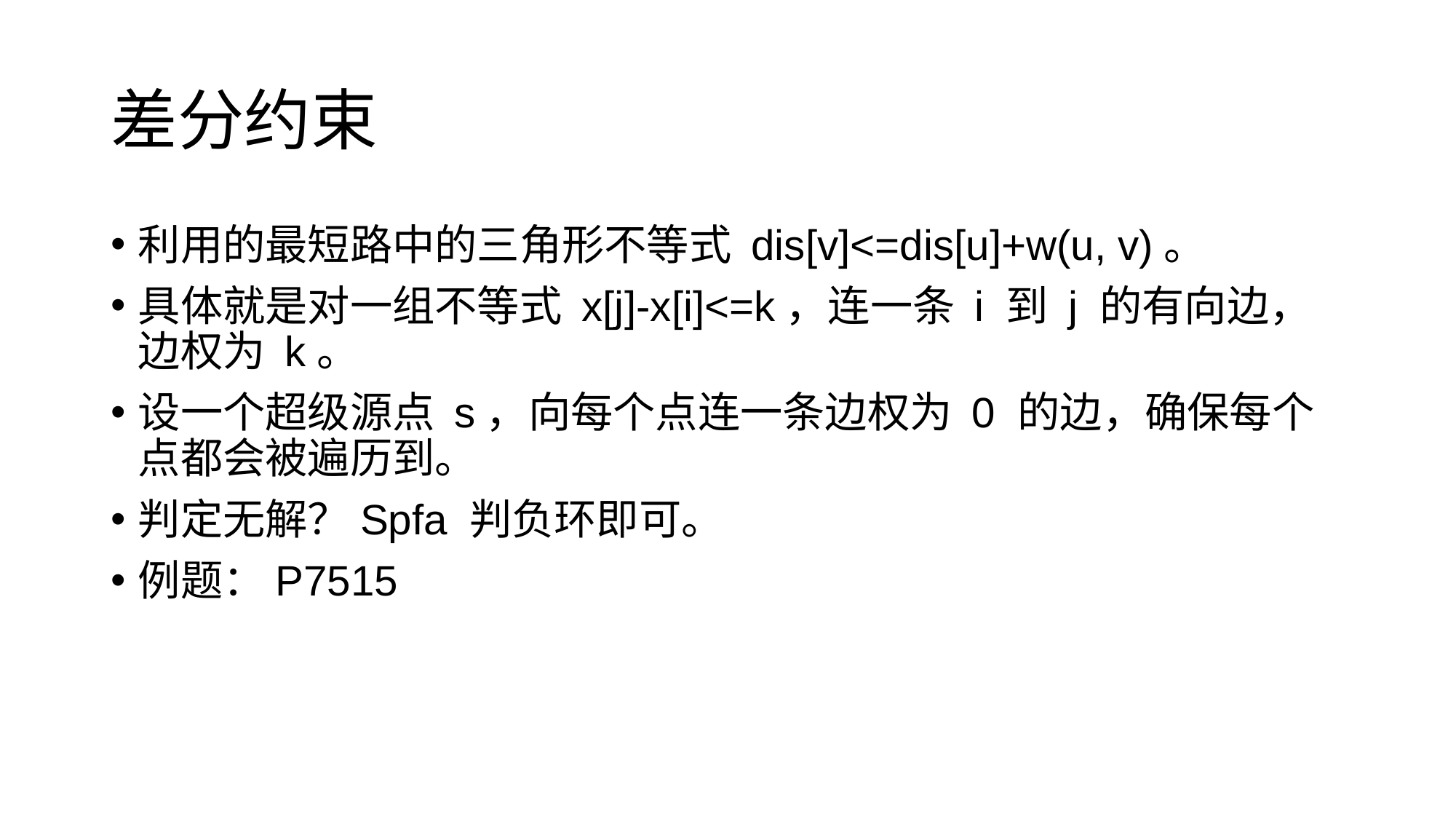

# 差分约束
利用的最短路中的三角形不等式 dis[v]<=dis[u]+w(u, v)。
具体就是对一组不等式 x[j]-x[i]<=k，连一条 i 到 j 的有向边，边权为 k。
设一个超级源点 s，向每个点连一条边权为 0 的边，确保每个点都会被遍历到。
判定无解？Spfa 判负环即可。
例题：P7515